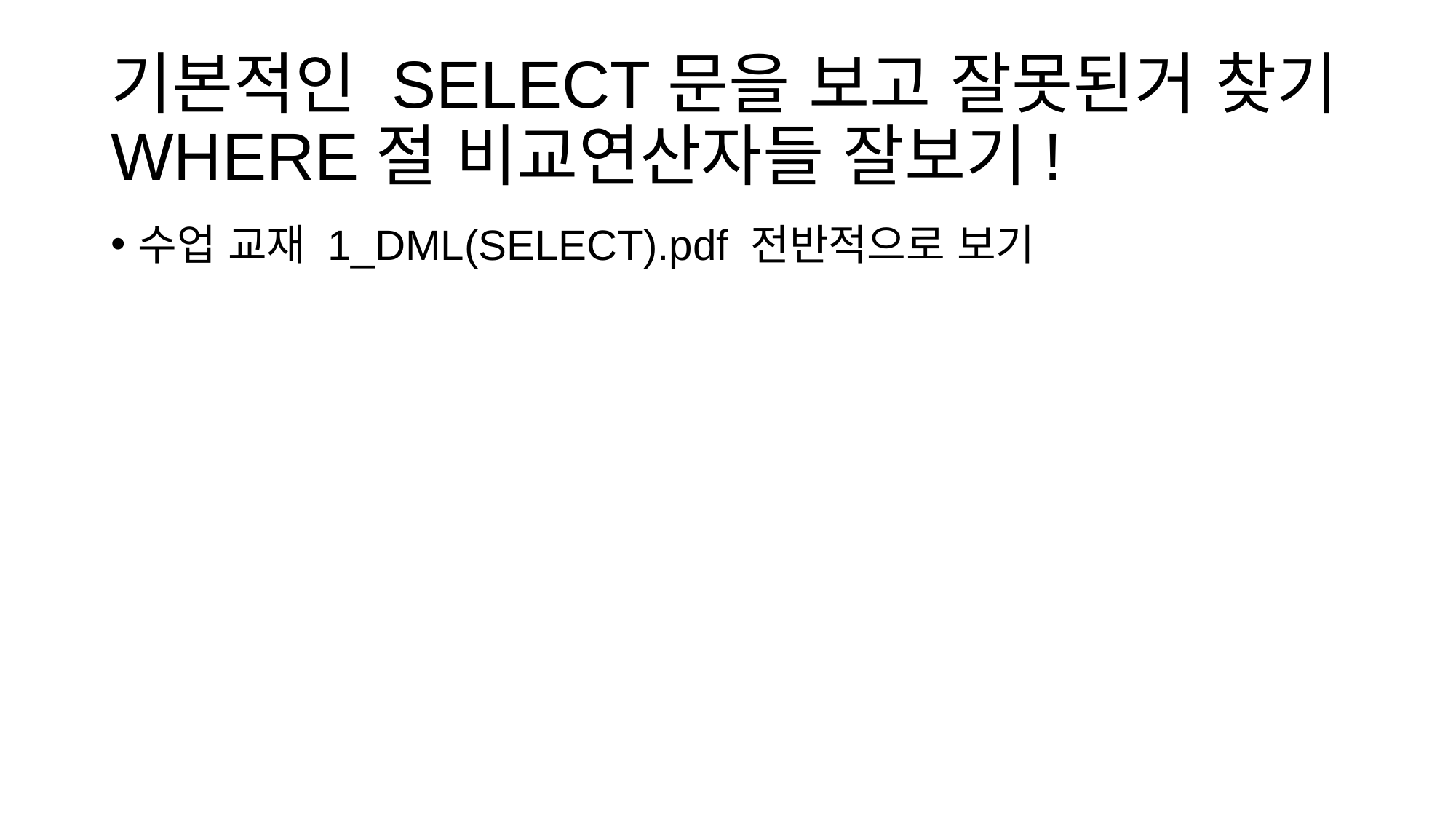

# 기본적인 SELECT문을 보고 잘못된거 찾기 WHERE절 비교연산자들 잘보기!
수업 교재 1_DML(SELECT).pdf 전반적으로 보기